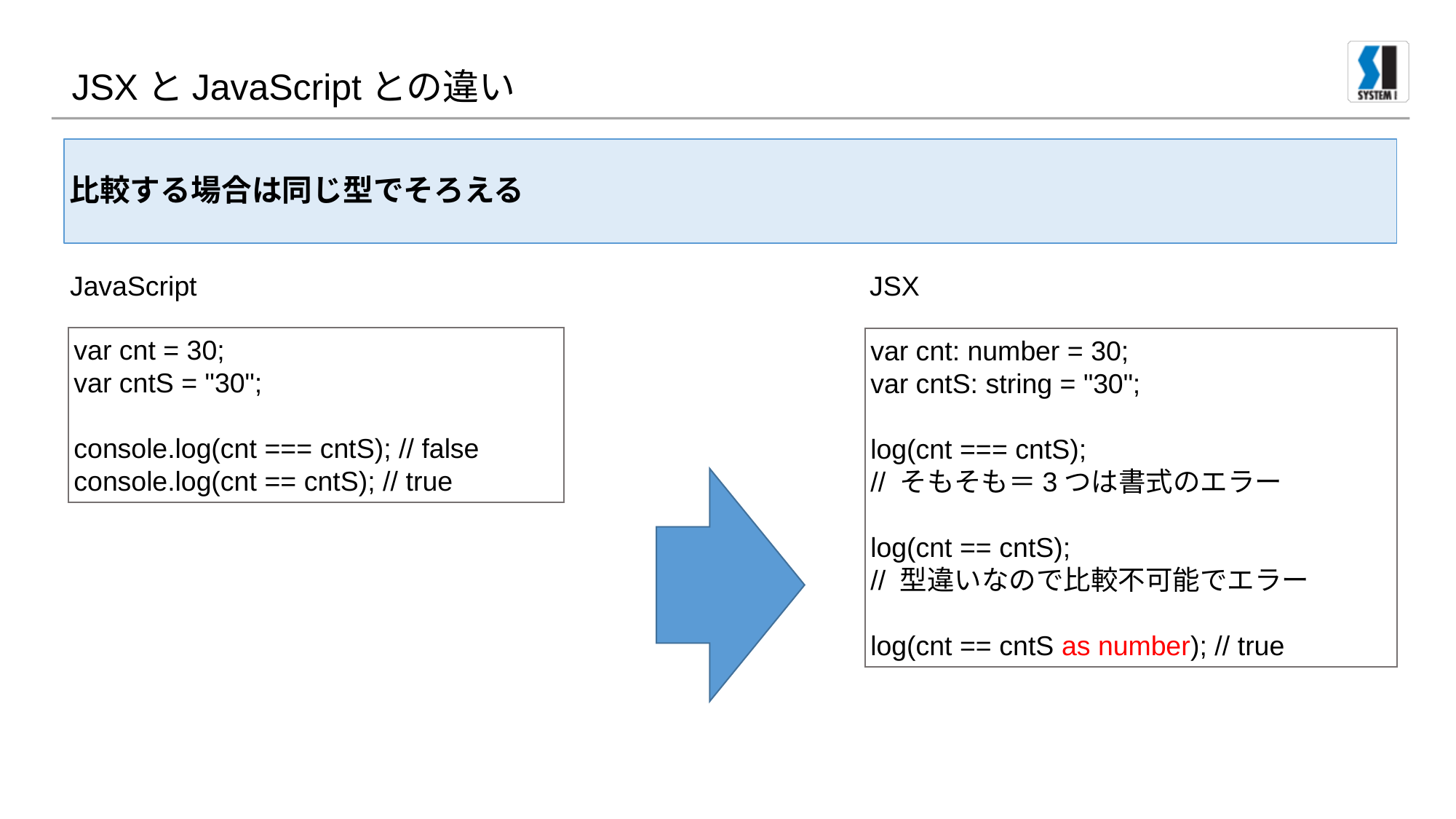

# JSXとJavaScriptとの違い
比較する場合は同じ型でそろえる
JavaScript
JSX
var cnt = 30;
var cntS = "30";

console.log(cnt === cntS); // false
console.log(cnt == cntS); // true
var cnt: number = 30;
var cntS: string = "30";

log(cnt === cntS);
// そもそも＝3つは書式のエラー

log(cnt == cntS);
// 型違いなので比較不可能でエラー

log(cnt == cntS as number); // true